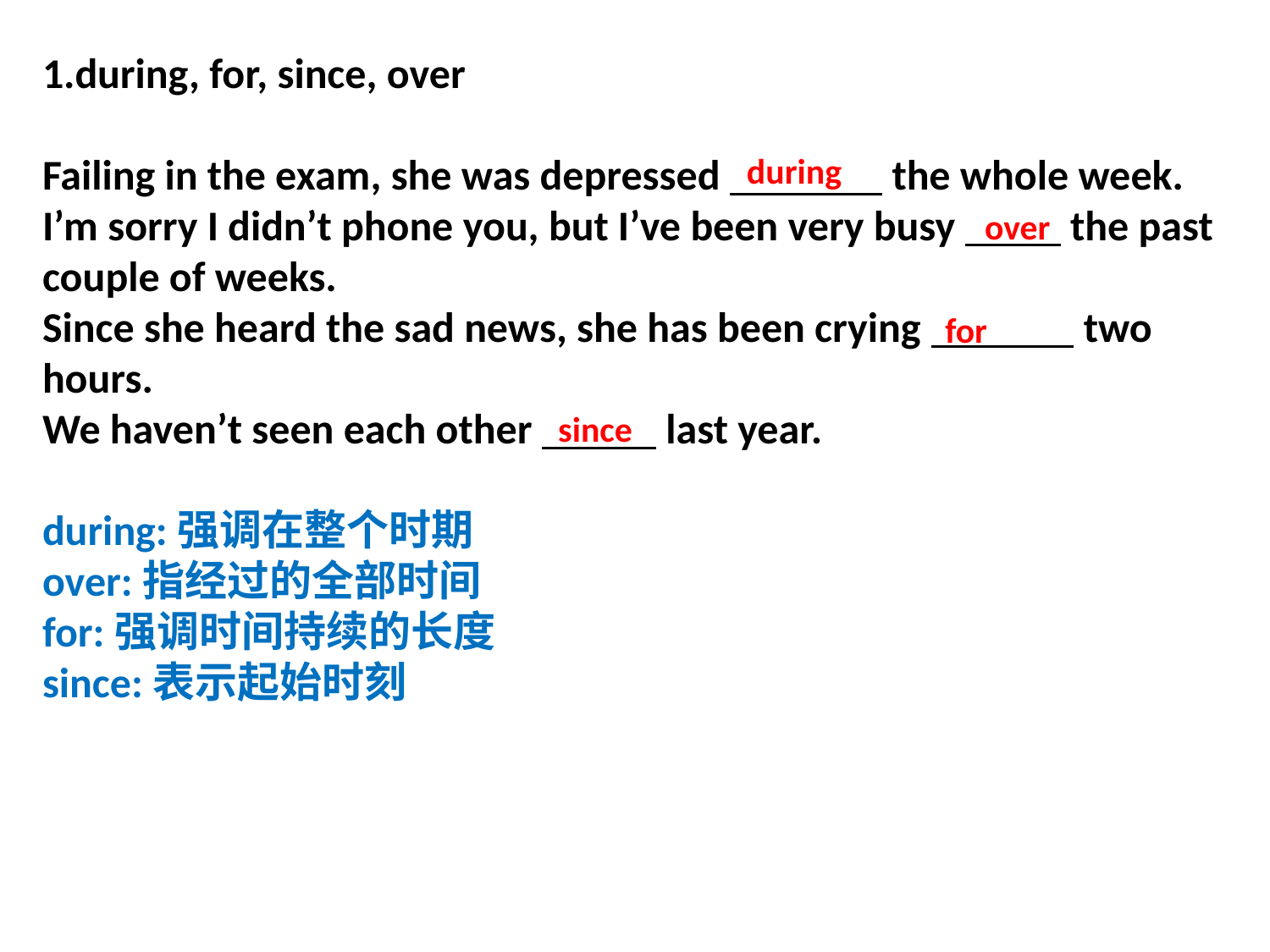

1.during, for, since, over

Failing in the exam, she was depressed                  the whole week.
I’m sorry I didn’t phone you, but I’ve been very busy            the past couple of weeks.
Since she heard the sad news, she has been crying                 two hours.
We haven’t seen each other              last year.

during:强调在整个时期
over:指经过的全部时间
for:强调时间持续的长度
since:表示起始时刻
during
over
for
since